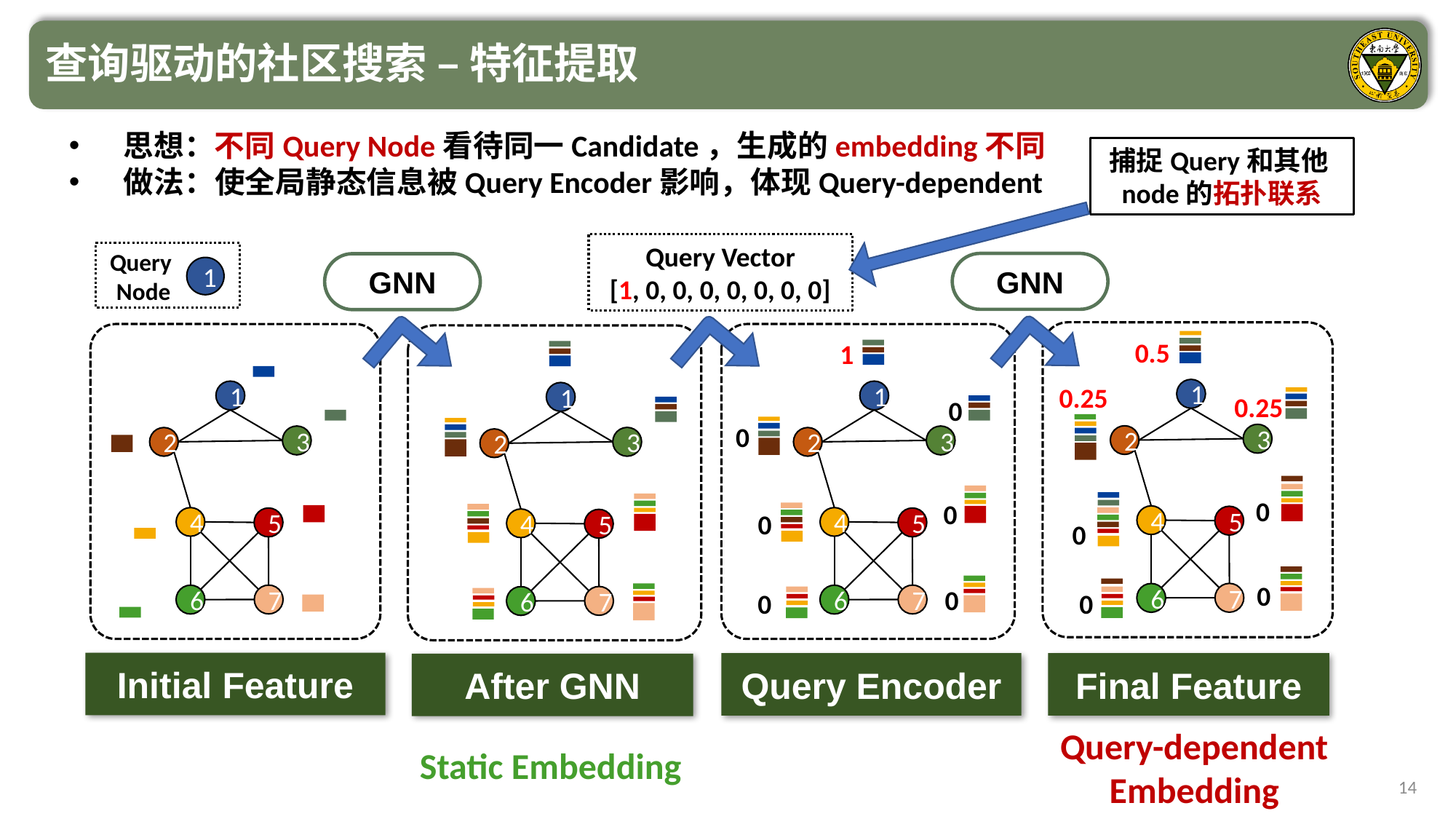

查询驱动的社区搜索 – 特征提取

思想：不同Query Node看待同一Candidate，生成的embedding不同
做法：使全局静态信息被Query Encoder影响，体现Query-dependent
捕捉Query和其他node的拓扑联系
Query Vector
[1, 0, 0, 0, 0, 0, 0, 0]
Query
Node

GNN
GNN
1

0.5

0.25
1
0.25

3
2

0

4
5

0

0

0
7
6

1

1
0

0

3
2

0

0

4
5

0
0

7
6

1

3
2

4
5

7
6

1

3
2

4
5

7
6

Initial Feature
Query Encoder
Final Feature
After GNN
Query-dependent
Embedding
Static Embedding
14